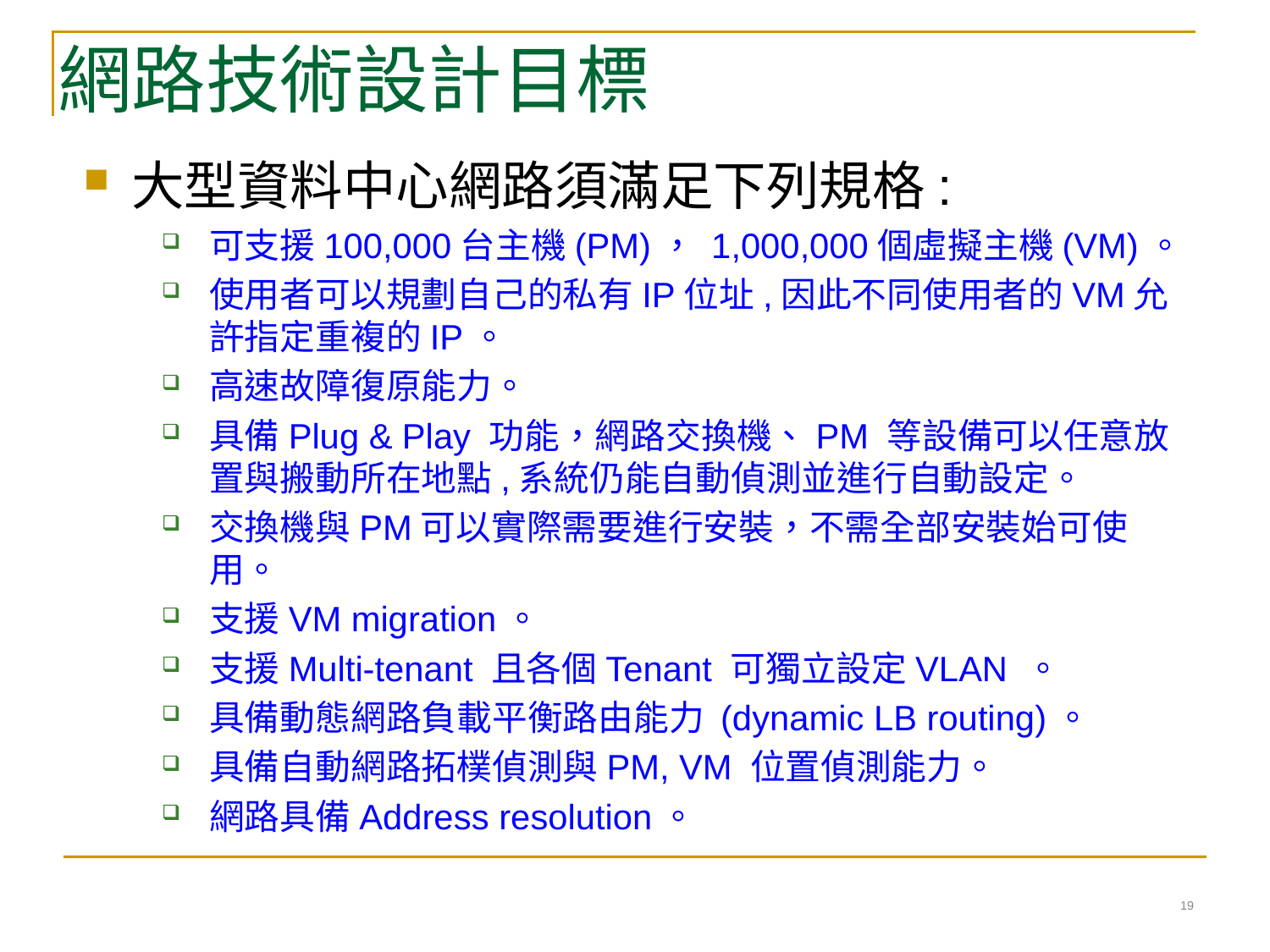

網路技術設計目標
大型資料中心網路須滿足下列規格:
可支援100,000台主機(PM)， 1,000,000個虛擬主機(VM)。
使用者可以規劃自己的私有IP位址,因此不同使用者的VM允許指定重複的IP。
高速故障復原能力。
具備Plug & Play 功能，網路交換機、PM 等設備可以任意放置與搬動所在地點,系統仍能自動偵測並進行自動設定。
交換機與PM可以實際需要進行安裝，不需全部安裝始可使用。
支援VM migration。
支援Multi-tenant 且各個Tenant 可獨立設定VLAN 。
具備動態網路負載平衡路由能力 (dynamic LB routing)。
具備自動網路拓樸偵測與PM, VM 位置偵測能力。
網路具備Address resolution。
19